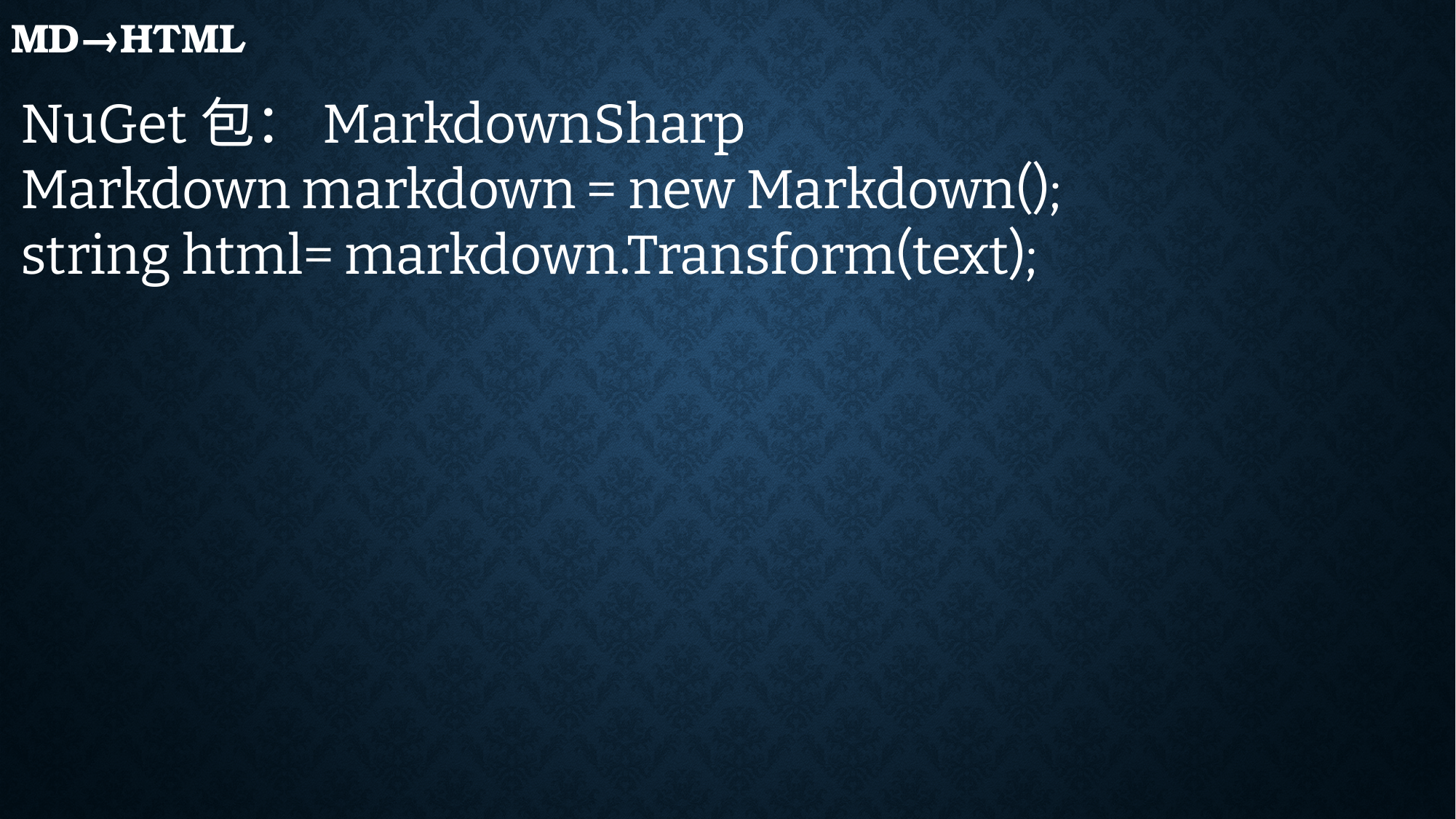

# MD→HTML
NuGet包：MarkdownSharp
Markdown markdown = new Markdown();
string html= markdown.Transform(text);